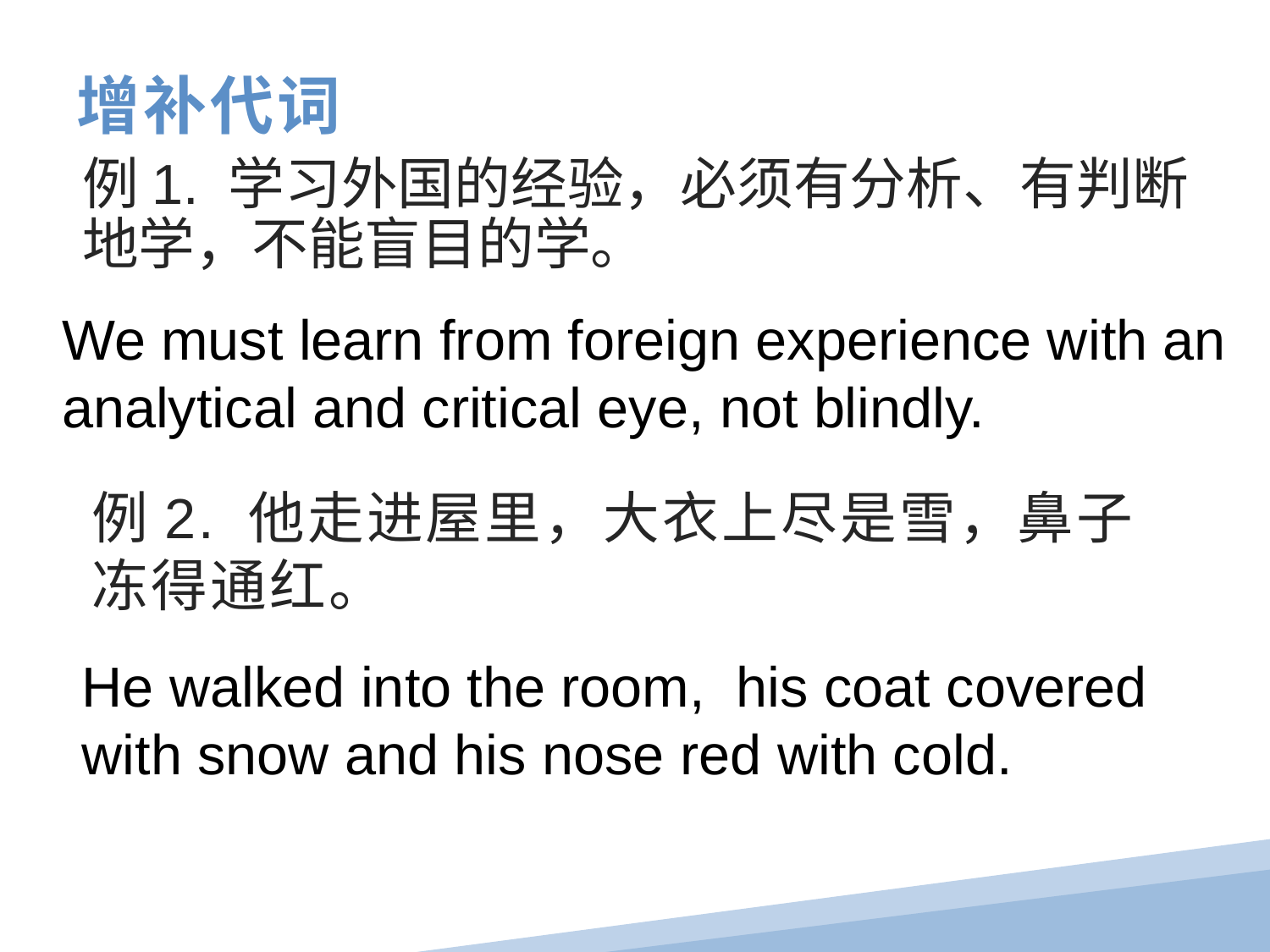

增补代词
例1. 学习外国的经验，必须有分析、有判断地学，不能盲目的学。
We must learn from foreign experience with an analytical and critical eye, not blindly.
例2. 他走进屋里，大衣上尽是雪，鼻子冻得通红。
He walked into the room,  his coat covered with snow and his nose red with cold.